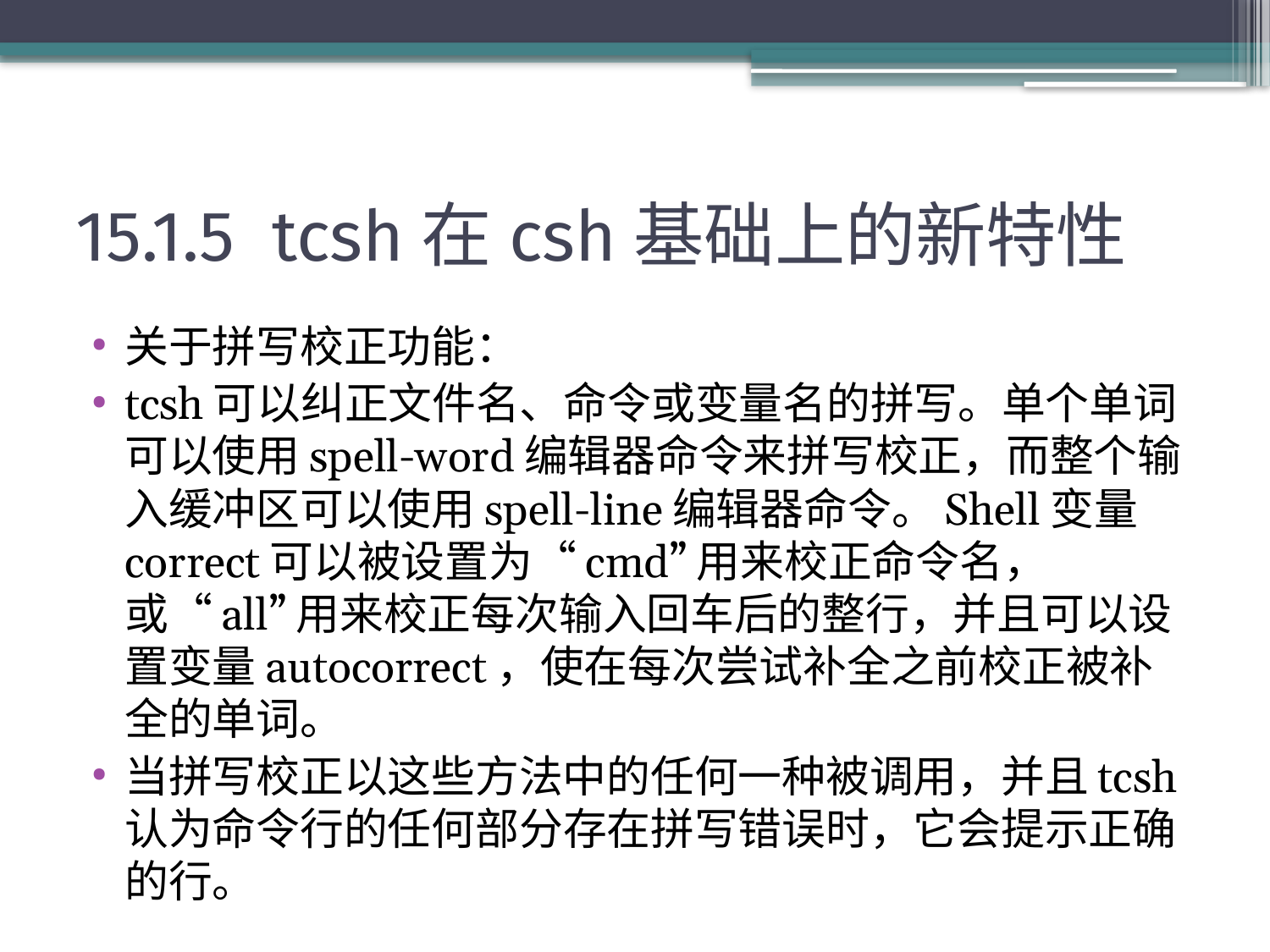

# 15.1.5  tcsh在csh基础上的新特性
关于拼写校正功能：
tcsh可以纠正文件名、命令或变量名的拼写。单个单词可以使用spell-word编辑器命令来拼写校正，而整个输入缓冲区可以使用spell-line编辑器命令。Shell变量correct可以被设置为“cmd”用来校正命令名，或“all”用来校正每次输入回车后的整行，并且可以设置变量autocorrect，使在每次尝试补全之前校正被补全的单词。
当拼写校正以这些方法中的任何一种被调用，并且tcsh认为命令行的任何部分存在拼写错误时，它会提示正确的行。